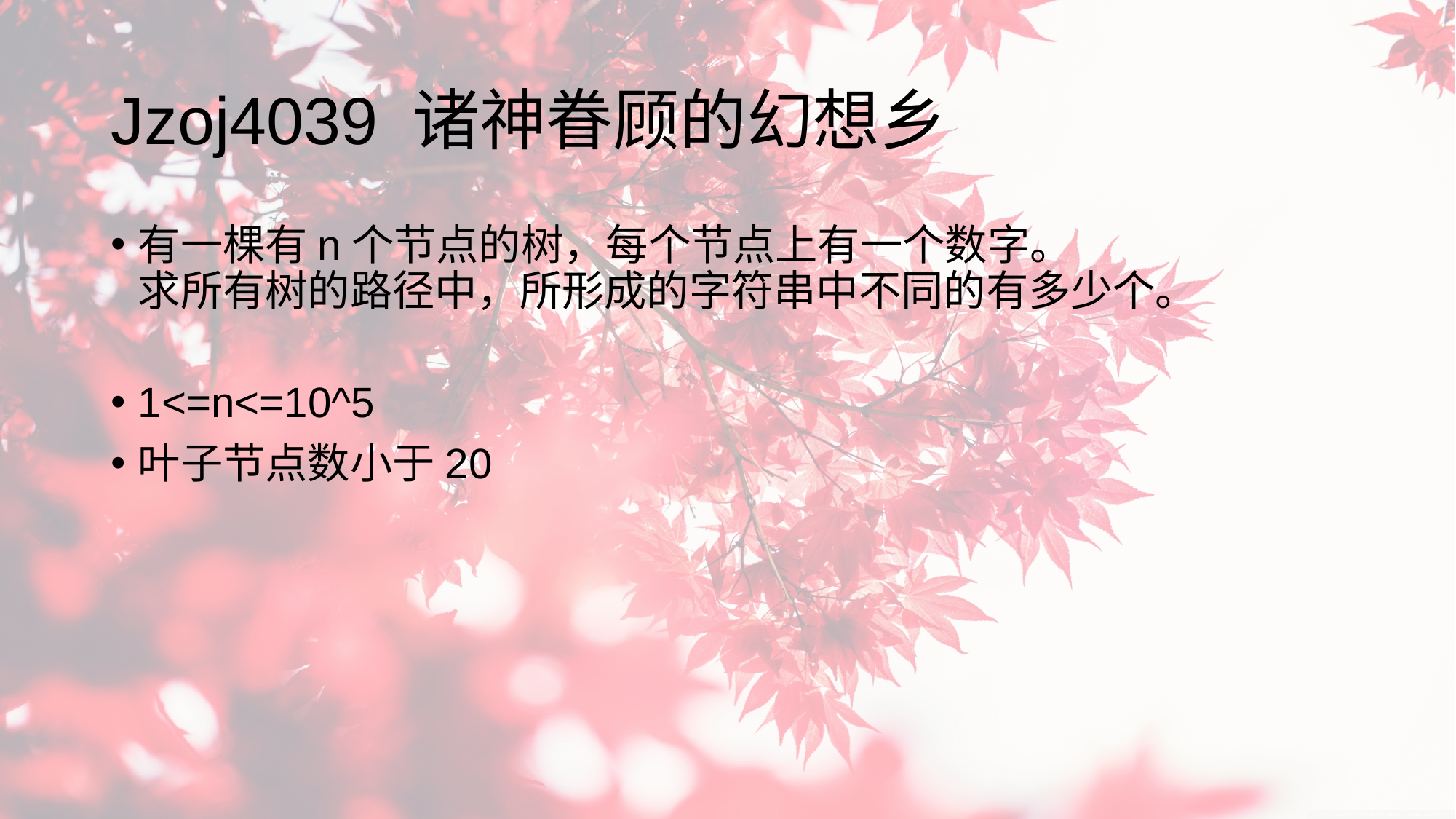

# Jzoj4039 诸神眷顾的幻想乡
有一棵有n个节点的树，每个节点上有一个数字。
求所有树的路径中，所形成的字符串中不同的有多少个。
1<=n<=10^5
叶子节点数小于20